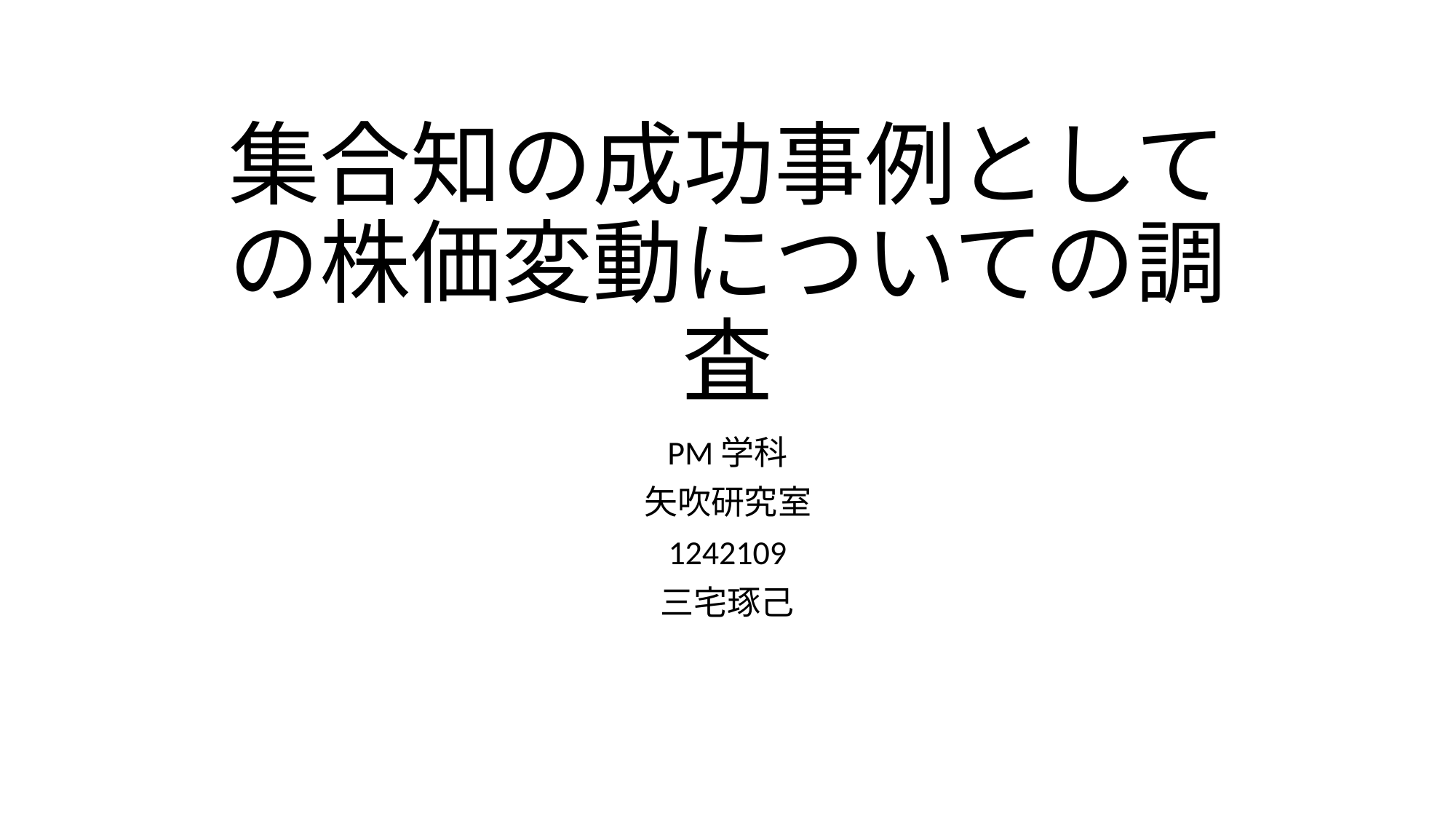

# 集合知の成功事例としての株価変動についての調査
PM学科
矢吹研究室
1242109
三宅琢己